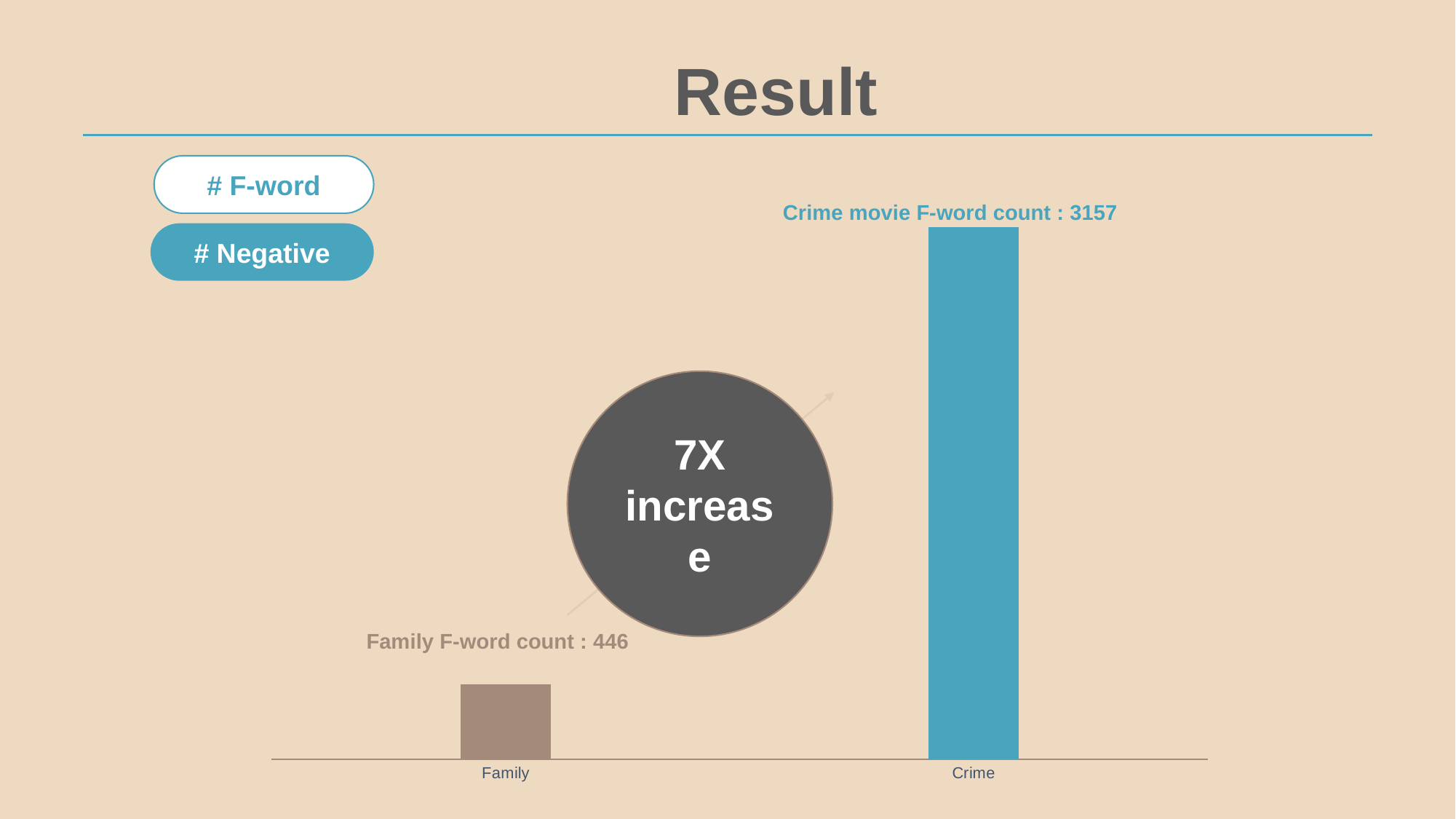

Result

### Chart

| Category | 계열 1 |
|---|---|
| Family | 446.0 |
| Crime | 3157.0 |
# F-word
Crime movie F-word count : 3157
# Negative
7X
increase
Family F-word count : 446